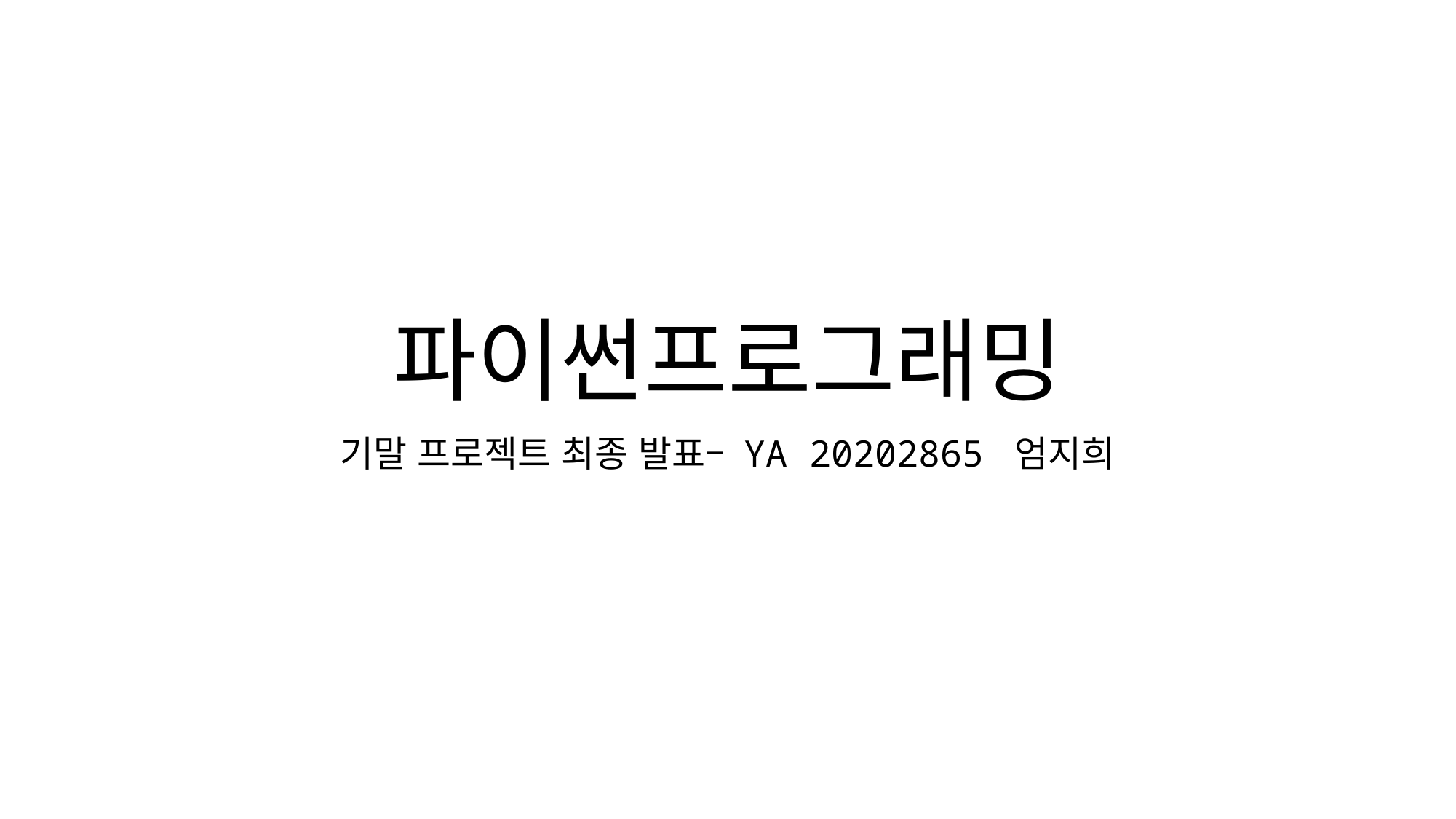

# 파이썬프로그래밍
기말 프로젝트 최종 발표– YA 20202865 엄지희